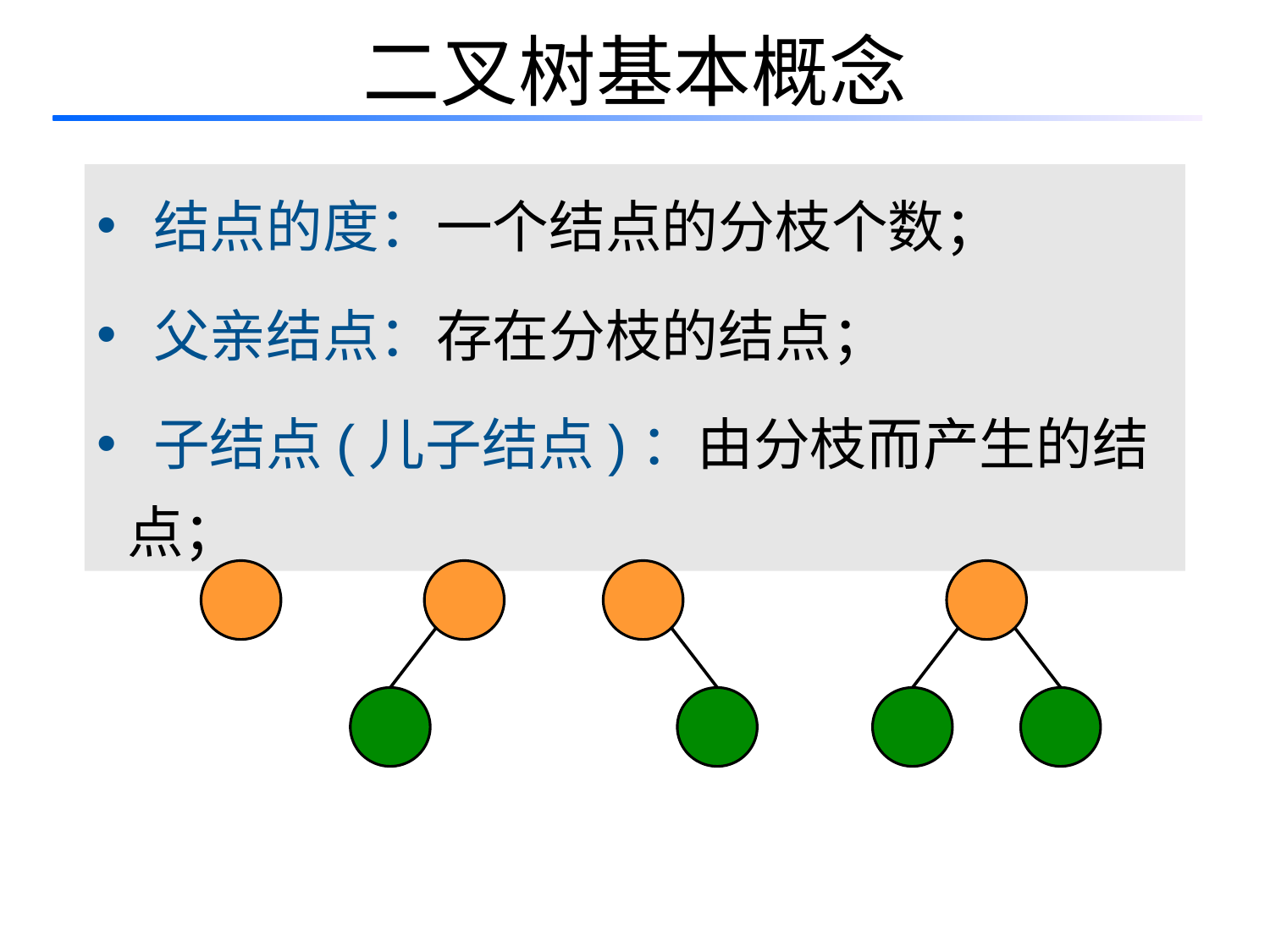

二叉树基本概念

 结点的度：一个结点的分枝个数；
 父亲结点：存在分枝的结点；
 子结点(儿子结点)：由分枝而产生的结点；